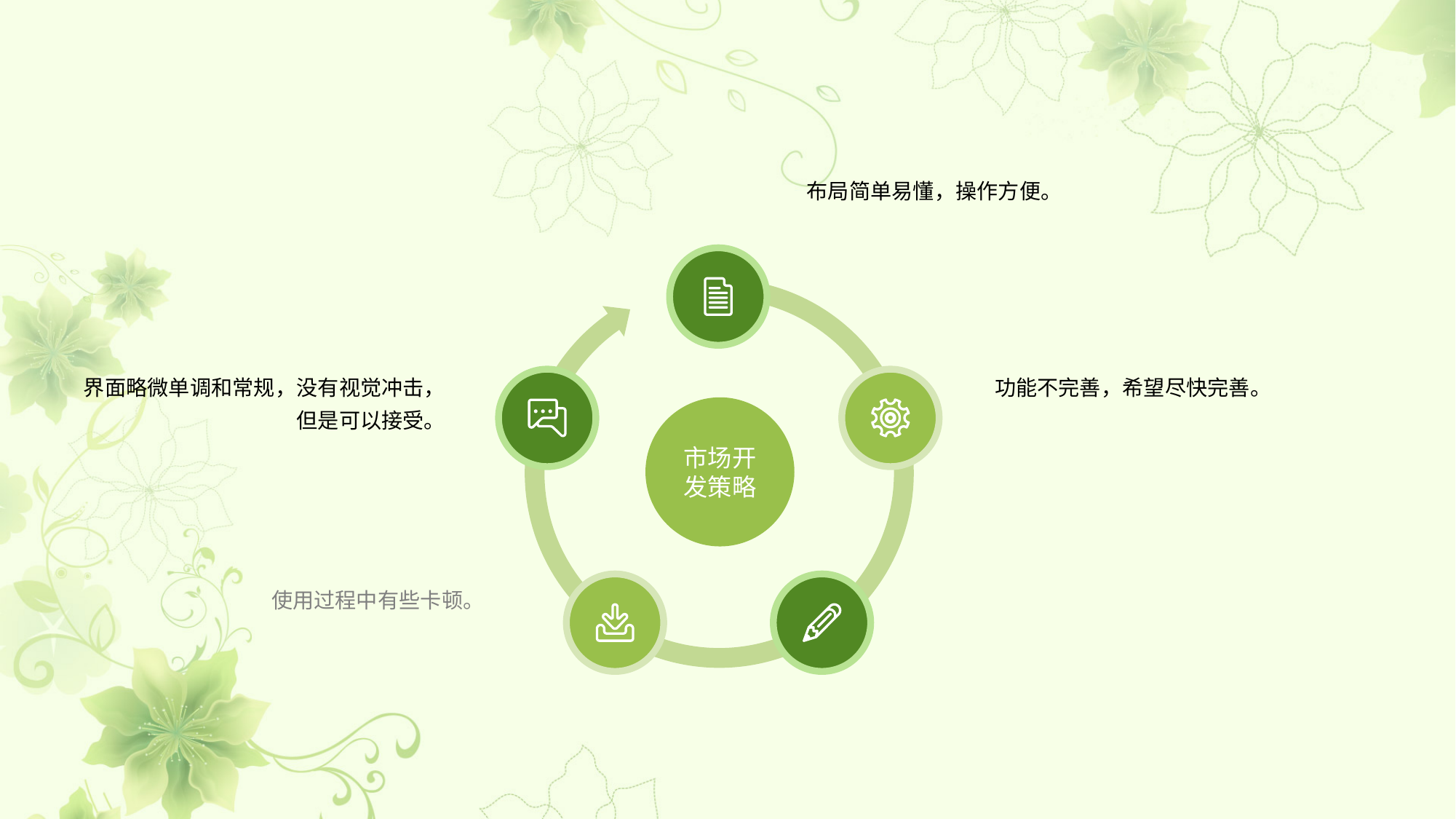

布局简单易懂，操作方便。

界面略微单调和常规，没有视觉冲击，但是可以接受。
功能不完善，希望尽快完善。

市场开发策略

使用过程中有些卡顿。